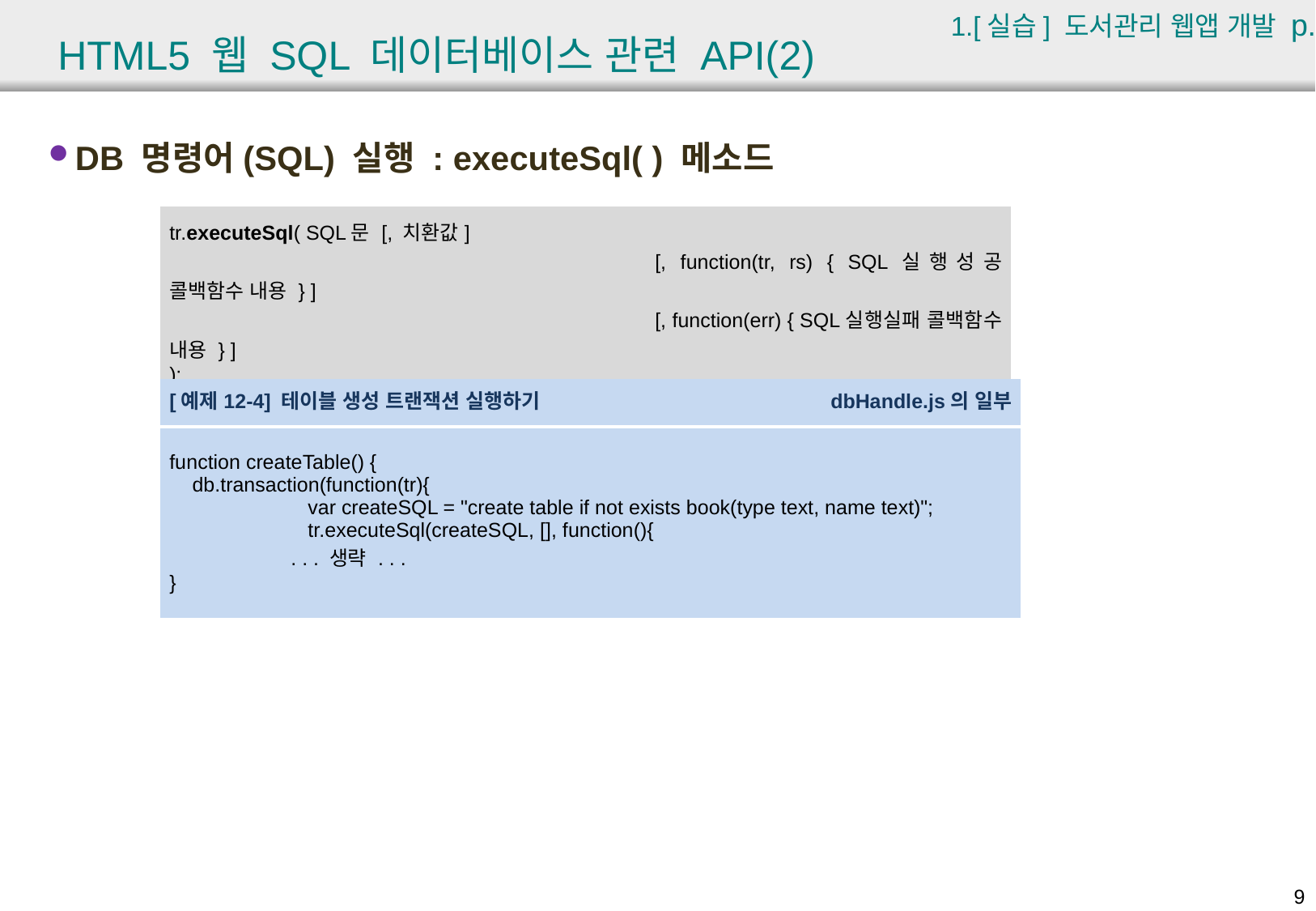

1.[실습] 도서관리 웹앱 개발 p.455
# HTML5 웹 SQL 데이터베이스 관련 API(2)
DB 명령어(SQL) 실행 : executeSql( ) 메소드

| tr.executeSql( SQL문 [, 치환값] [, function(tr, rs) { SQL실행성공 콜백함수 내용 } ] [, function(err) { SQL실행실패 콜백함수 내용 } ] ); |
| --- |
| [예제12-4] 테이블 생성 트랜잭션 실행하기 | dbHandle.js의 일부 |
| --- | --- |
| function createTable() { db.transaction(function(tr){ var createSQL = "create table if not exists book(type text, name text)"; tr.executeSql(createSQL, [], function(){ . . . 생략 . . . } |  |